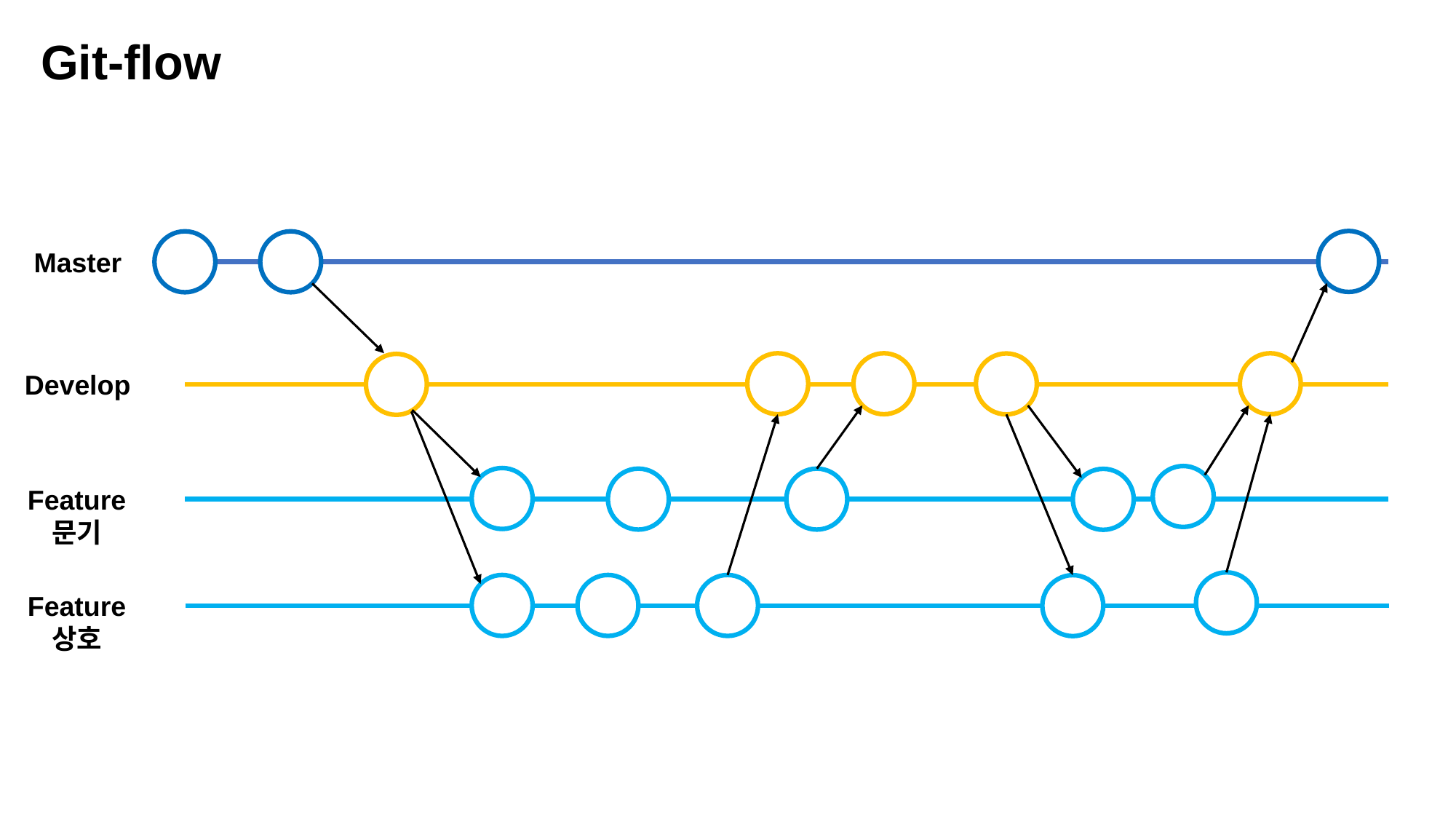

Git-flow

Master

Develop

Feature
문기

Feature
상호